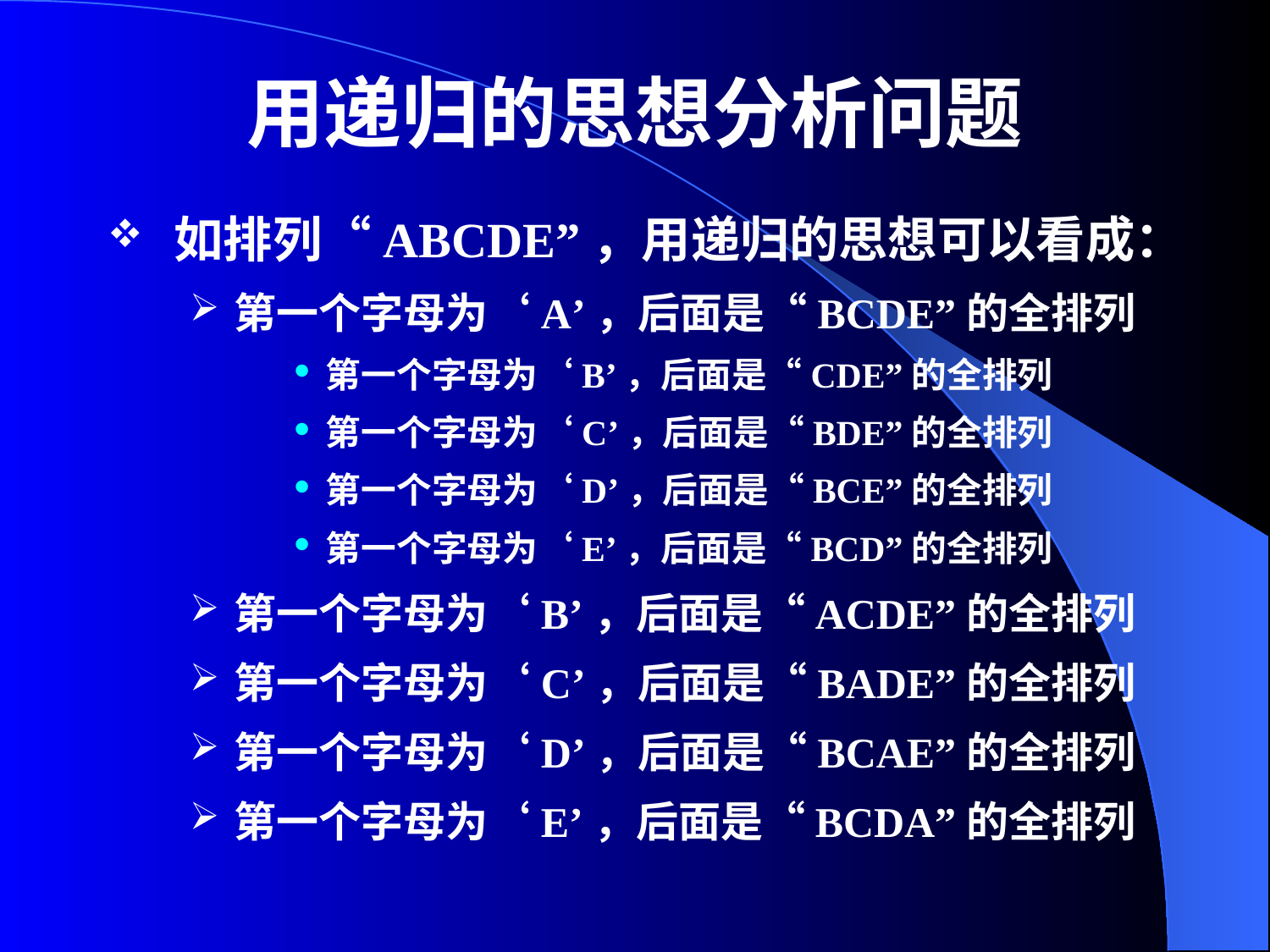

# 用递归的思想分析问题
如排列“ABCDE”，用递归的思想可以看成：
第一个字母为‘A’，后面是“BCDE”的全排列
第一个字母为‘B’，后面是“CDE”的全排列
第一个字母为‘C’，后面是“BDE”的全排列
第一个字母为‘D’，后面是“BCE”的全排列
第一个字母为‘E’，后面是“BCD”的全排列
第一个字母为‘B’，后面是“ACDE”的全排列
第一个字母为‘C’，后面是“BADE”的全排列
第一个字母为‘D’，后面是“BCAE”的全排列
第一个字母为‘E’，后面是“BCDA”的全排列